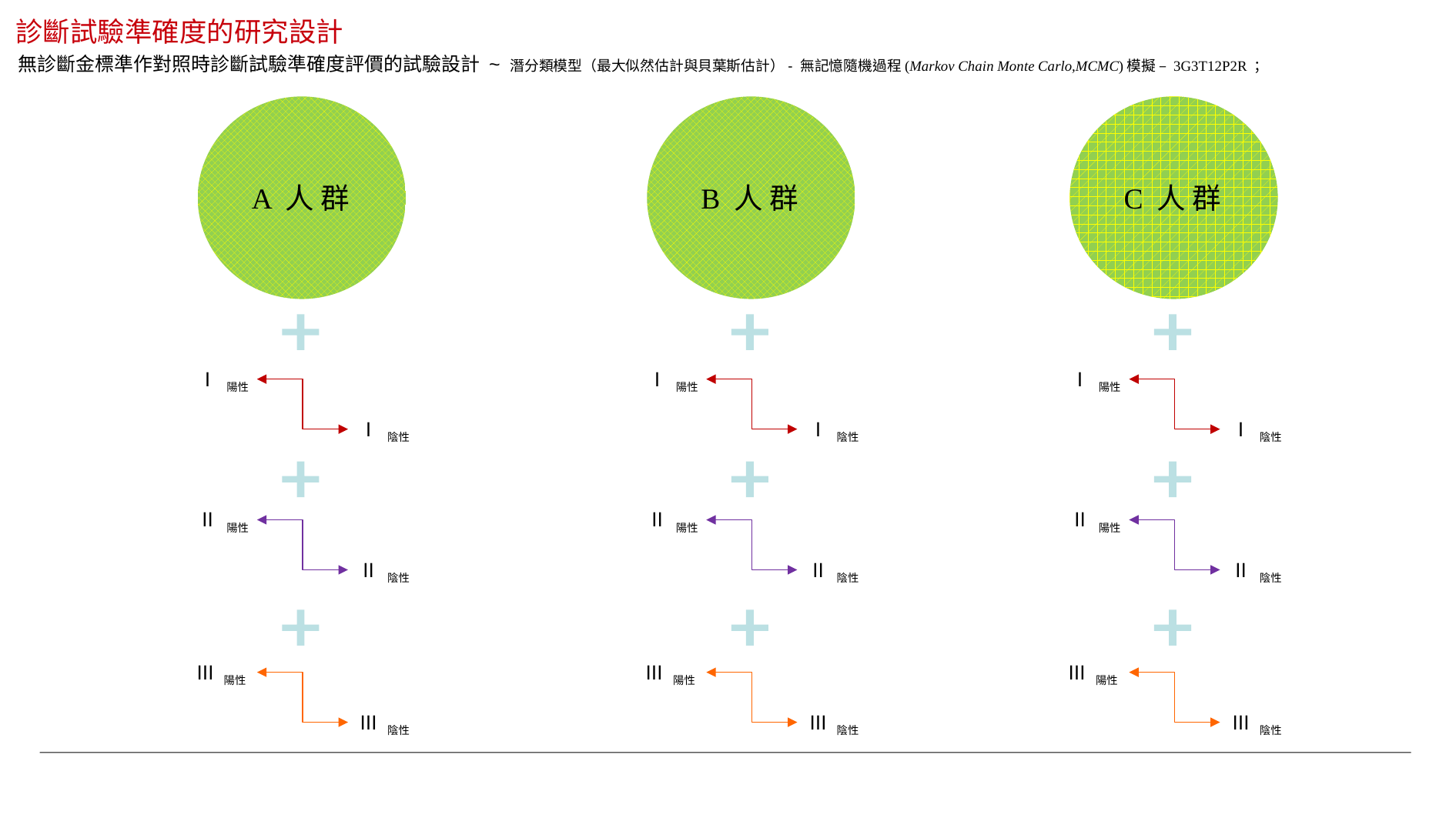

診斷試驗準確度的研究設計
無診斷金標準作對照時診斷試驗準確度評價的試驗設計 ~ 潛分類模型（最大似然估計與貝葉斯估計）- 無記憶隨機過程(Markov Chain Monte Carlo,MCMC)模擬 – 3G3T12P2R ；

A 人 群
B 人 群
C 人 群

Ⅰ 陽性
Ⅰ 陽性
Ⅰ 陽性
Ⅰ 陰性
Ⅰ 陰性
Ⅰ 陰性

Ⅱ 陽性
Ⅱ 陽性
Ⅱ 陽性
Ⅱ 陰性
Ⅱ 陰性
Ⅱ 陰性

Ⅲ 陽性
Ⅲ 陽性
Ⅲ 陽性
Ⅲ 陰性
Ⅲ 陰性
Ⅲ 陰性